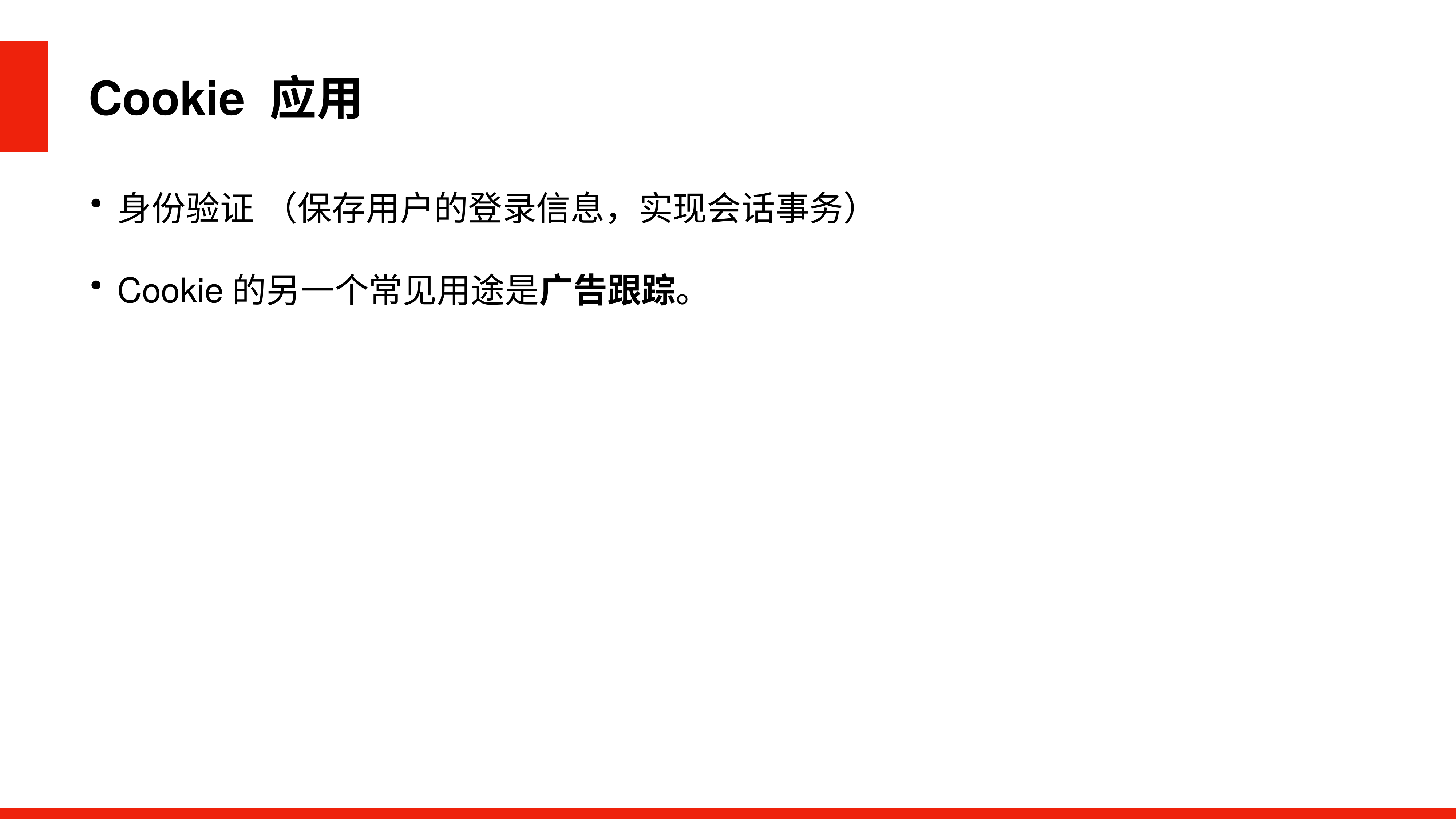

Cookie 应用
身份验证 （保存用户的登录信息，实现会话事务）
Cookie的另一个常见用途是广告跟踪。
48